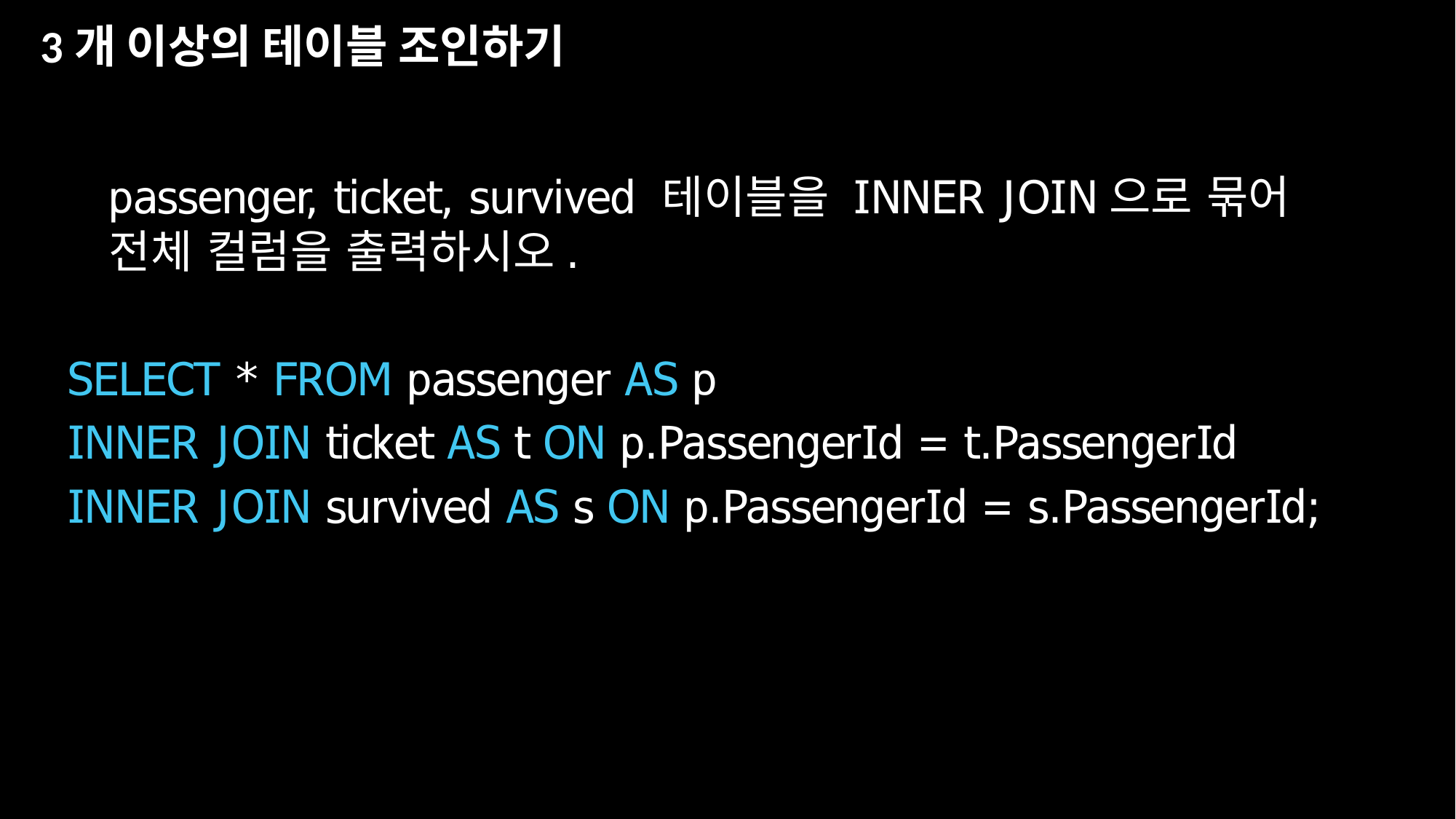

# 3개 이상의 테이블 조인하기
passenger, ticket, survived 테이블을 INNER JOIN으로 묶어 전체 컬럼을 출력하시오.

SELECT * FROM passenger AS p
INNER JOIN ticket AS t ON p.PassengerId = t.PassengerId
INNER JOIN survived AS s ON p.PassengerId = s.PassengerId;
65